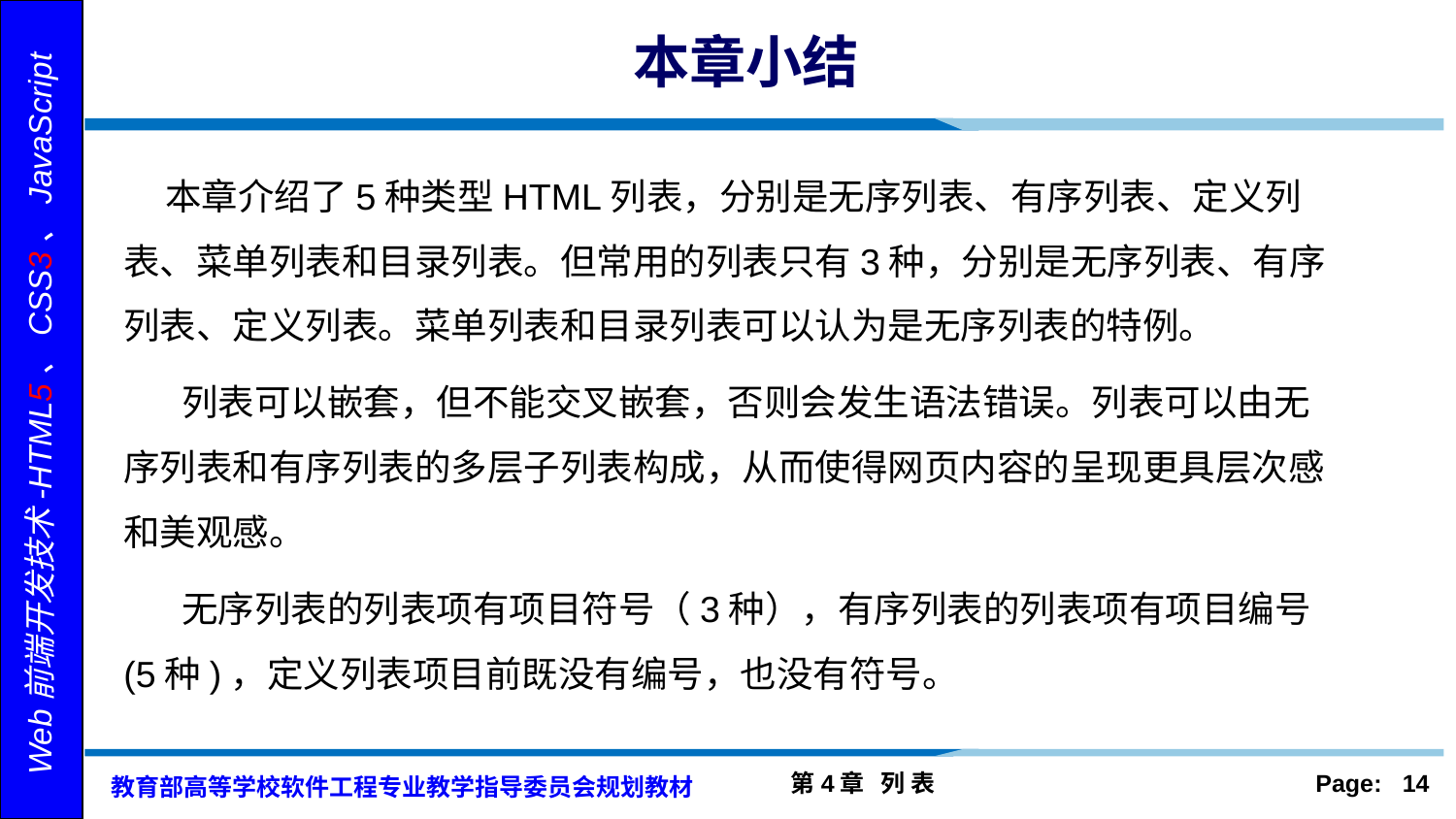

本章小结
    本章介绍了5种类型HTML列表，分别是无序列表、有序列表、定义列表、菜单列表和目录列表。但常用的列表只有3种，分别是无序列表、有序列表、定义列表。菜单列表和目录列表可以认为是无序列表的特例。
      列表可以嵌套，但不能交叉嵌套，否则会发生语法错误。列表可以由无序列表和有序列表的多层子列表构成，从而使得网页内容的呈现更具层次感和美观感。
      无序列表的列表项有项目符号（3种），有序列表的列表项有项目编号(5种)，定义列表项目前既没有编号，也没有符号。